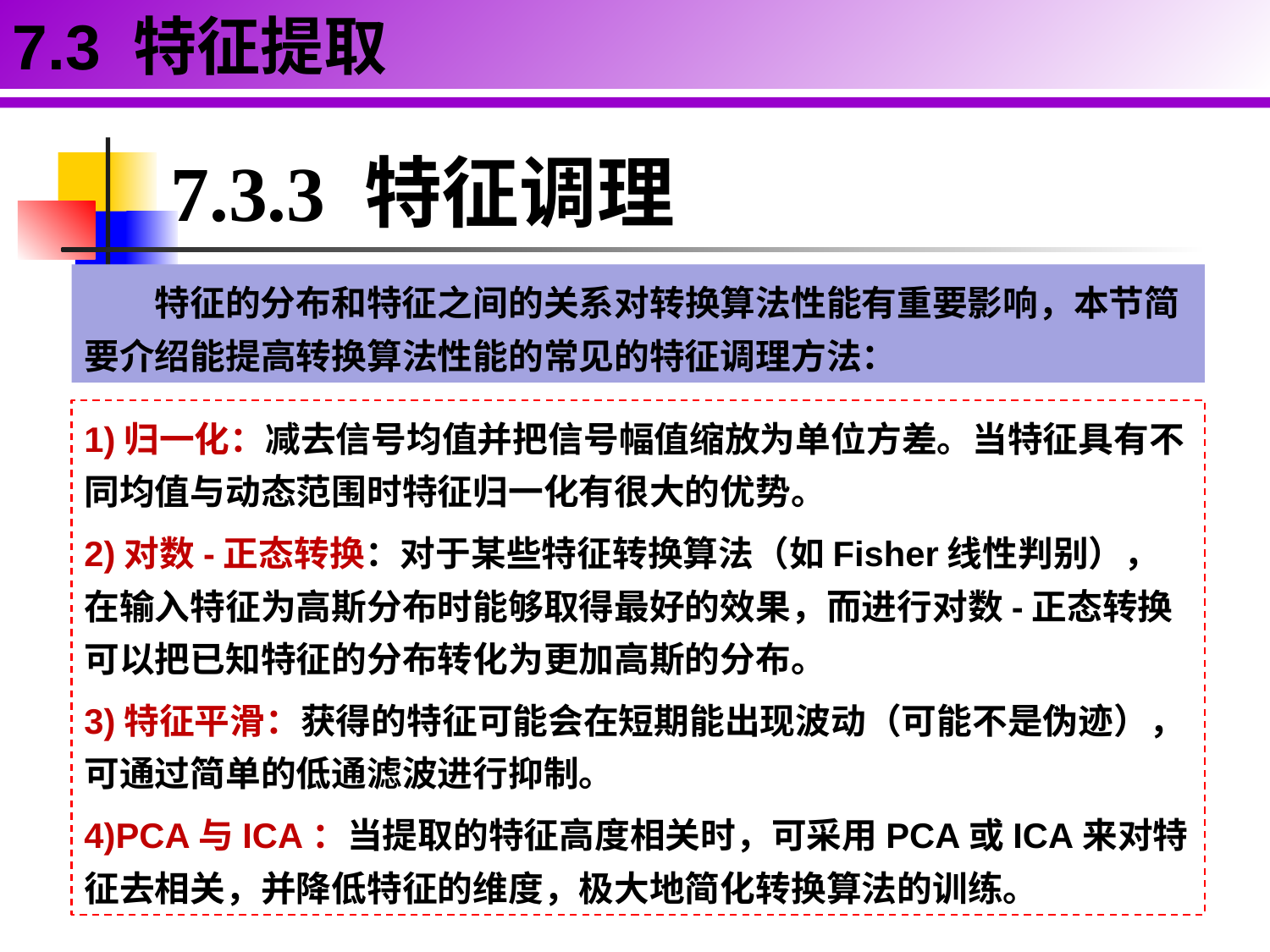

7.3 特征提取

7.3.3 特征调理
特征的分布和特征之间的关系对转换算法性能有重要影响，本节简要介绍能提高转换算法性能的常见的特征调理方法：
1)归一化：减去信号均值并把信号幅值缩放为单位方差。当特征具有不同均值与动态范围时特征归一化有很大的优势。
2)对数-正态转换：对于某些特征转换算法（如Fisher线性判别），在输入特征为高斯分布时能够取得最好的效果，而进行对数-正态转换可以把已知特征的分布转化为更加高斯的分布。
3)特征平滑：获得的特征可能会在短期能出现波动（可能不是伪迹），可通过简单的低通滤波进行抑制。
4)PCA与ICA：当提取的特征高度相关时，可采用PCA或ICA来对特征去相关，并降低特征的维度，极大地简化转换算法的训练。